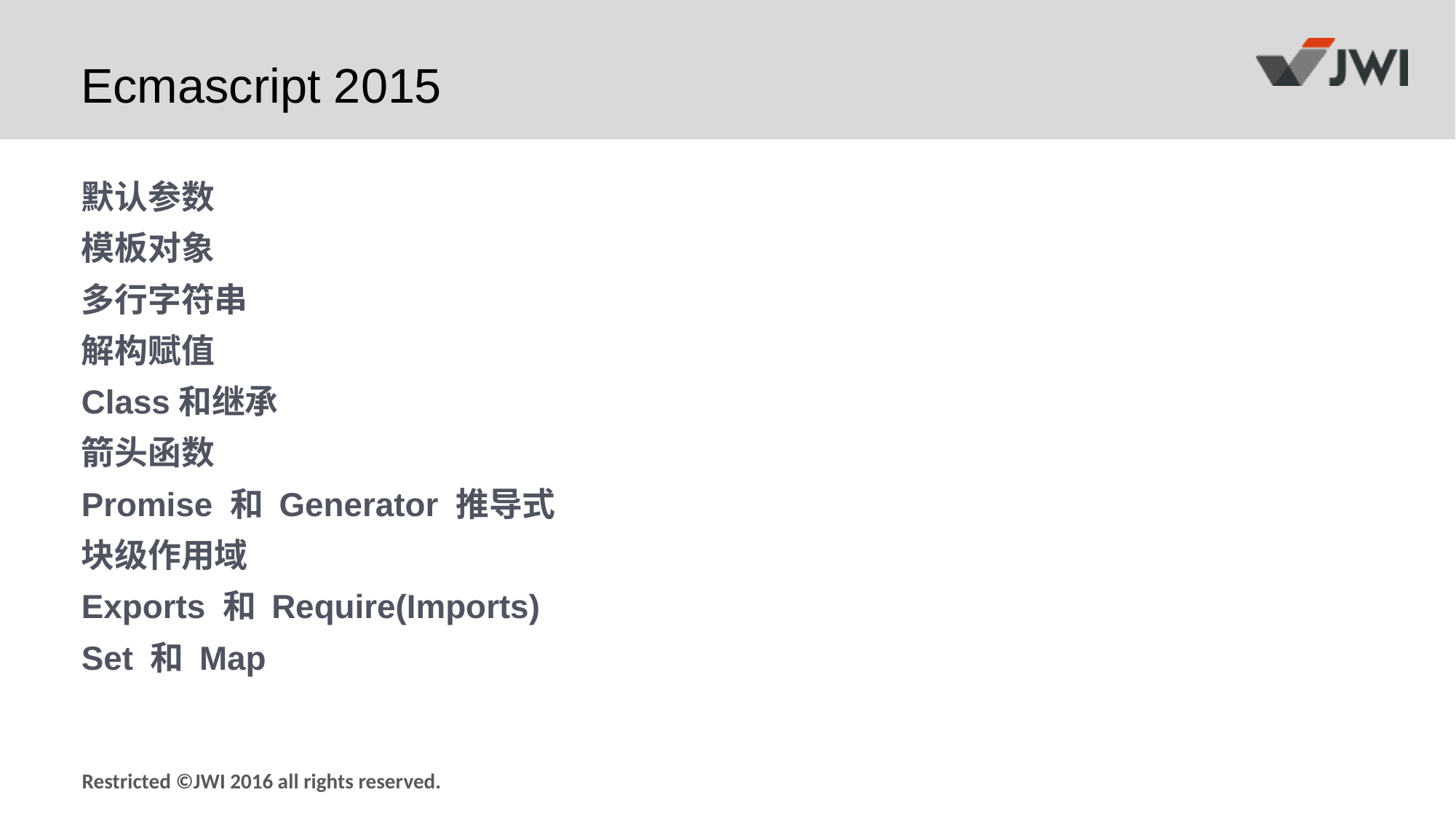

# Ecmascript 2015
默认参数
模板对象
多行字符串
解构赋值
Class和继承
箭头函数
Promise 和 Generator 推导式
块级作用域
Exports 和 Require(Imports)
Set 和 Map
15